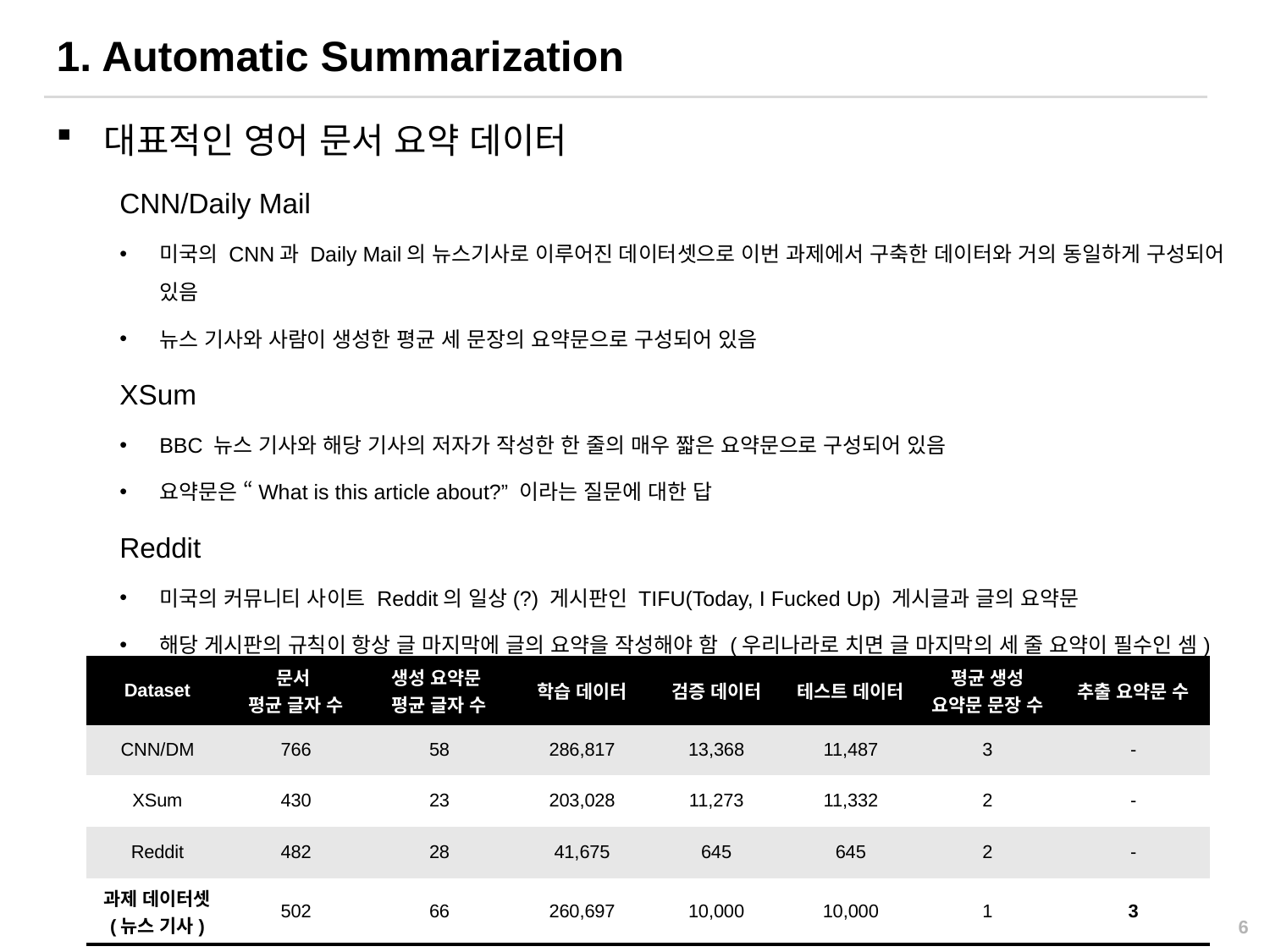

# 1. Automatic Summarization
대표적인 영어 문서 요약 데이터
CNN/Daily Mail
미국의 CNN과 Daily Mail의 뉴스기사로 이루어진 데이터셋으로 이번 과제에서 구축한 데이터와 거의 동일하게 구성되어 있음
뉴스 기사와 사람이 생성한 평균 세 문장의 요약문으로 구성되어 있음
XSum
BBC 뉴스 기사와 해당 기사의 저자가 작성한 한 줄의 매우 짧은 요약문으로 구성되어 있음
요약문은 “What is this article about?” 이라는 질문에 대한 답
Reddit
미국의 커뮤니티 사이트 Reddit의 일상(?) 게시판인 TIFU(Today, I Fucked Up) 게시글과 글의 요약문
해당 게시판의 규칙이 항상 글 마지막에 글의 요약을 작성해야 함 (우리나라로 치면 글 마지막의 세 줄 요약이 필수인 셈)

| Dataset | 문서 평균 글자 수 | 생성 요약문 평균 글자 수 | 학습 데이터 | 검증 데이터 | 테스트 데이터 | 평균 생성 요약문 문장 수 | 추출 요약문 수 |
| --- | --- | --- | --- | --- | --- | --- | --- |
| CNN/DM | 766 | 58 | 286,817 | 13,368 | 11,487 | 3 | - |
| XSum | 430 | 23 | 203,028 | 11,273 | 11,332 | 2 | - |
| Reddit | 482 | 28 | 41,675 | 645 | 645 | 2 | - |
| 과제 데이터셋 (뉴스 기사) | 502 | 66 | 260,697 | 10,000 | 10,000 | 1 | 3 |

6